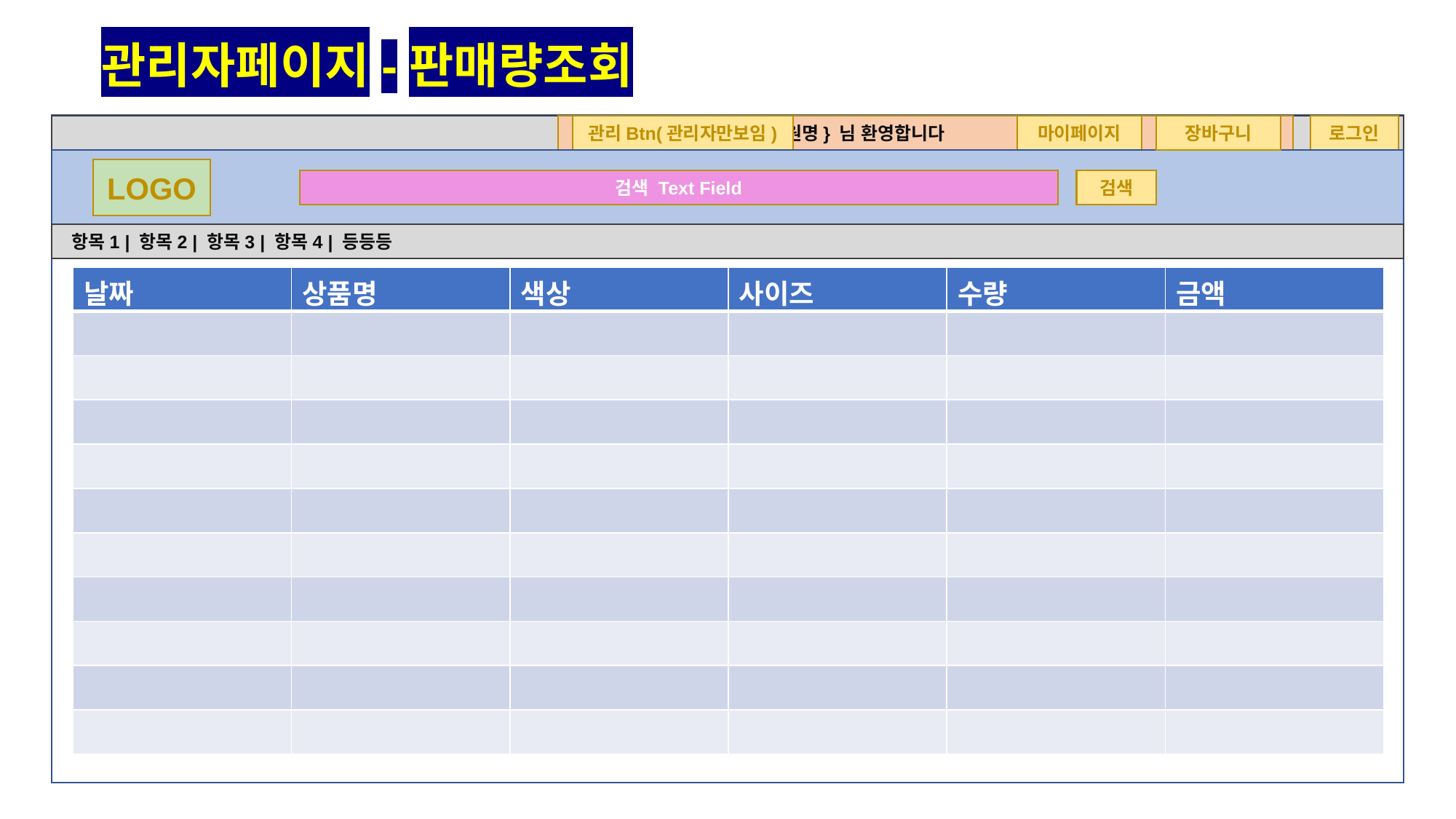

관리자페이지-판매량조회

                                     {회원명} 님 환영합니다
관리Btn(관리자만보임)
마이페이지
장바구니
로그인

LOGO
검색
검색 Text Field
 항목1 | 항목2 | 항목3 | 항목4 | 등등등
| 날짜 | 상품명 | 색상 | 사이즈 | 수량 | 금액 |
| --- | --- | --- | --- | --- | --- |
|  |  |  |  |  |  |
|  |  |  |  |  |  |
|  |  |  |  |  |  |
|  |  |  |  |  |  |
|  |  |  |  |  |  |
|  |  |  |  |  |  |
|  |  |  |  |  |  |
|  |  |  |  |  |  |
|  |  |  |  |  |  |
|  |  |  |  |  |  |